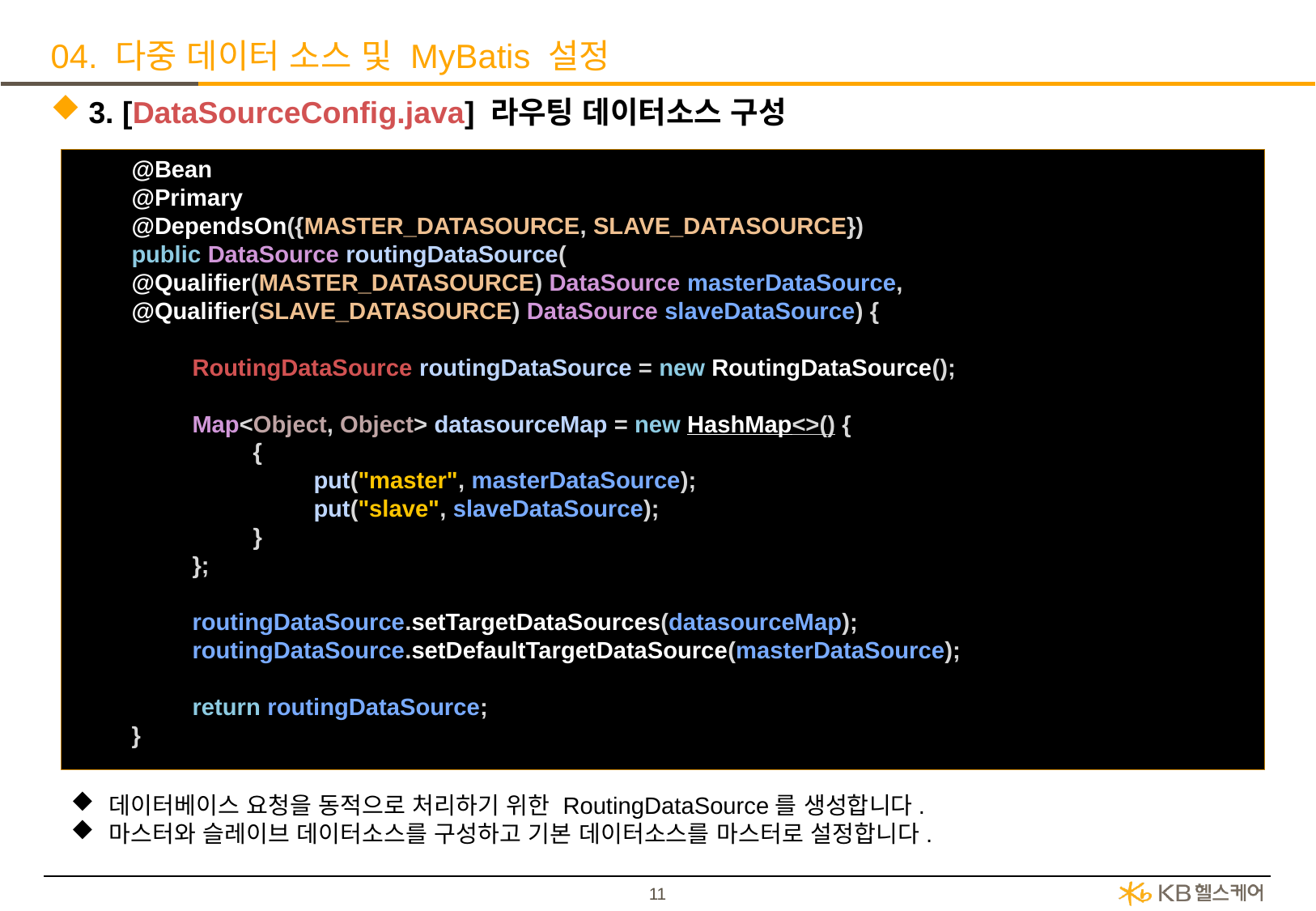

# 04. 다중 데이터 소스 및 MyBatis 설정
3. [DataSourceConfig.java] 라우팅 데이터소스 구성

@Bean
@Primary
@DependsOn({MASTER_DATASOURCE, SLAVE_DATASOURCE})
public DataSource routingDataSource(
@Qualifier(MASTER_DATASOURCE) DataSource masterDataSource,
@Qualifier(SLAVE_DATASOURCE) DataSource slaveDataSource) {

RoutingDataSource routingDataSource = new RoutingDataSource();
Map<Object, Object> datasourceMap = new HashMap<>() {
{
put("master", masterDataSource);
put("slave", slaveDataSource);
}
};

routingDataSource.setTargetDataSources(datasourceMap);
routingDataSource.setDefaultTargetDataSource(masterDataSource);

return routingDataSource;
}

데이터베이스 요청을 동적으로 처리하기 위한 RoutingDataSource를 생성합니다.
마스터와 슬레이브 데이터소스를 구성하고 기본 데이터소스를 마스터로 설정합니다.